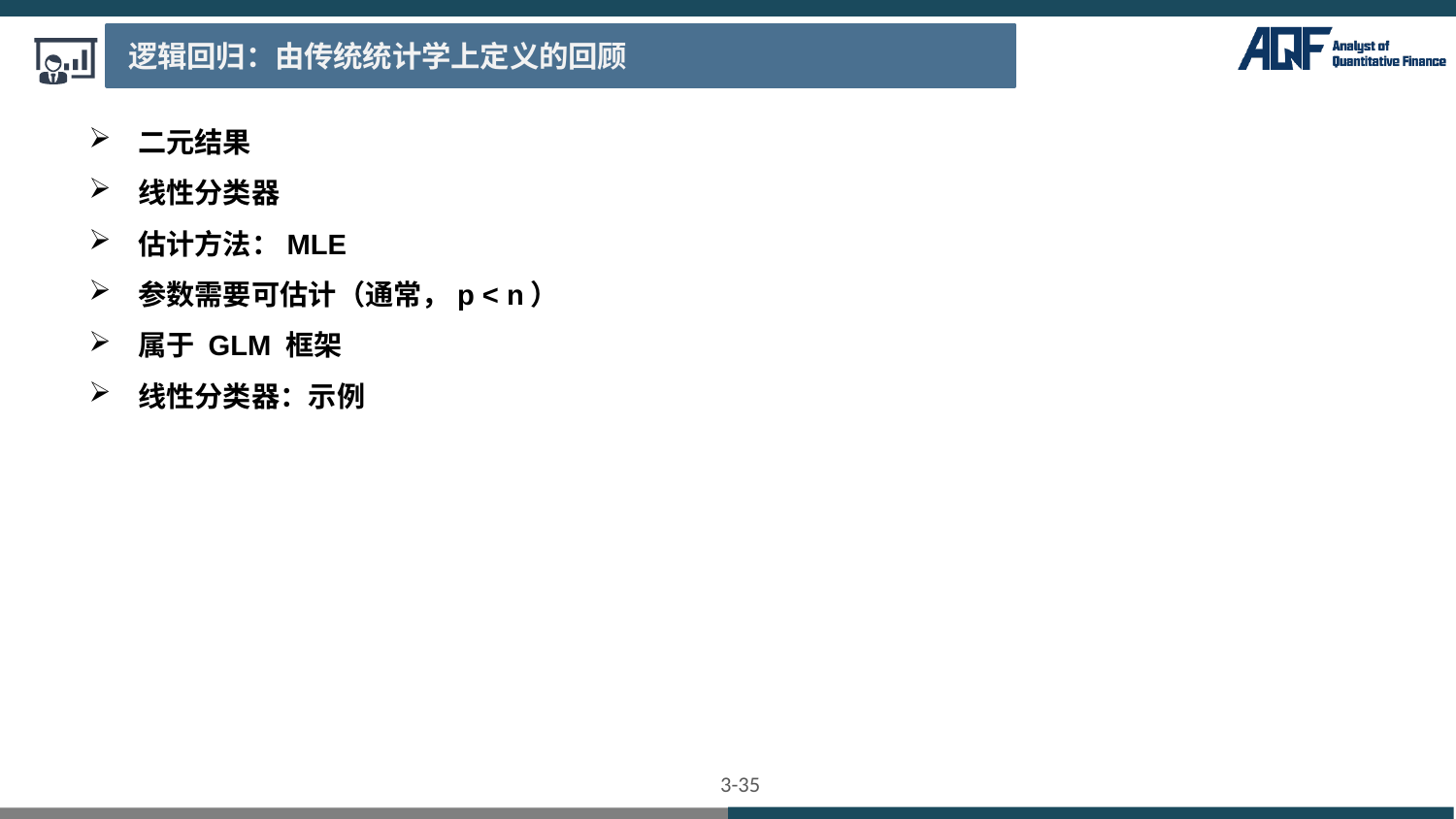

逻辑回归：由传统统计学上定义的回顾
二元结果
线性分类器
估计方法：MLE
参数需要可估计（通常，p < n）
属于 GLM 框架
线性分类器：示例